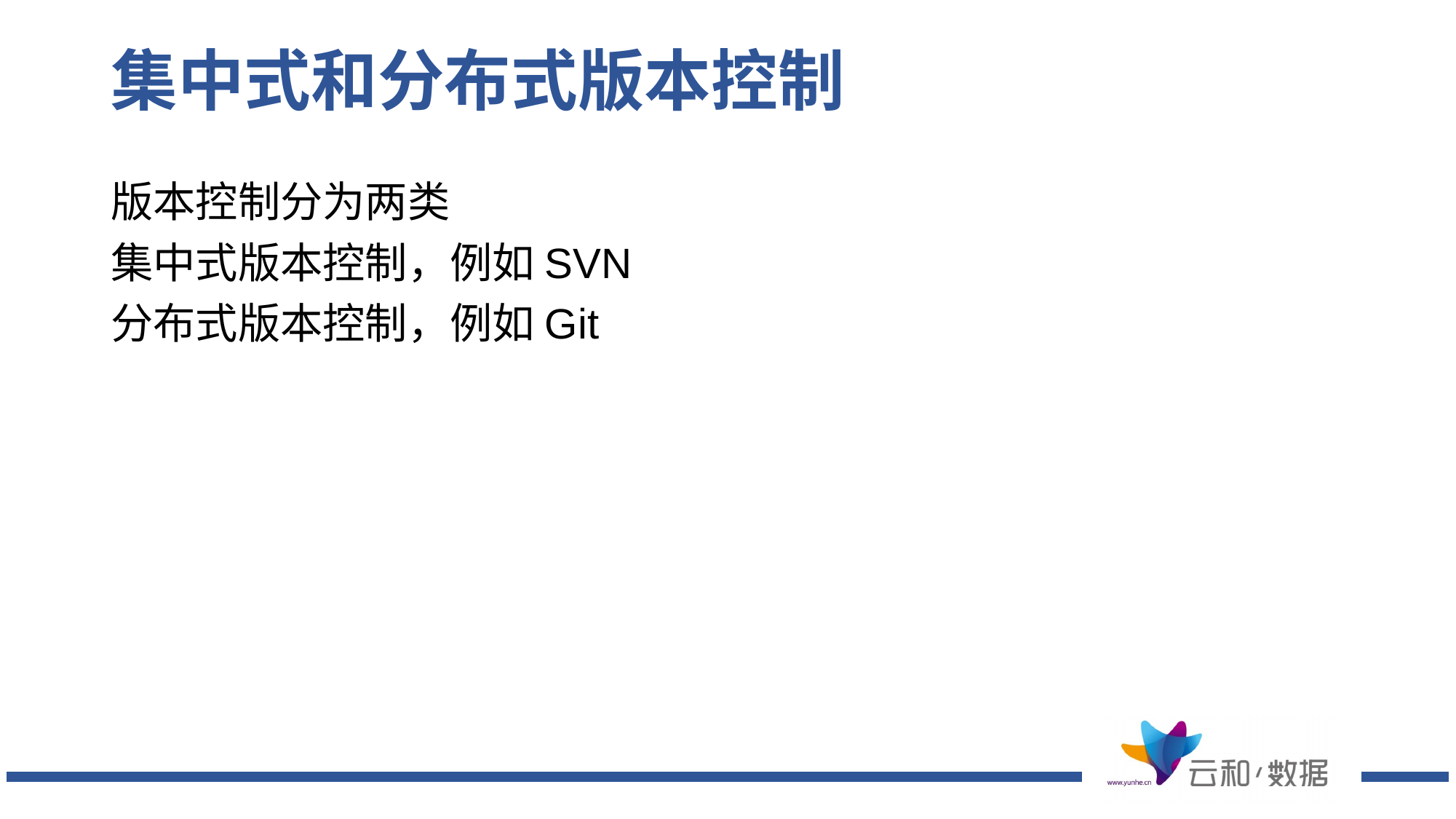

# 集中式和分布式版本控制
版本控制分为两类
集中式版本控制，例如SVN
分布式版本控制，例如Git